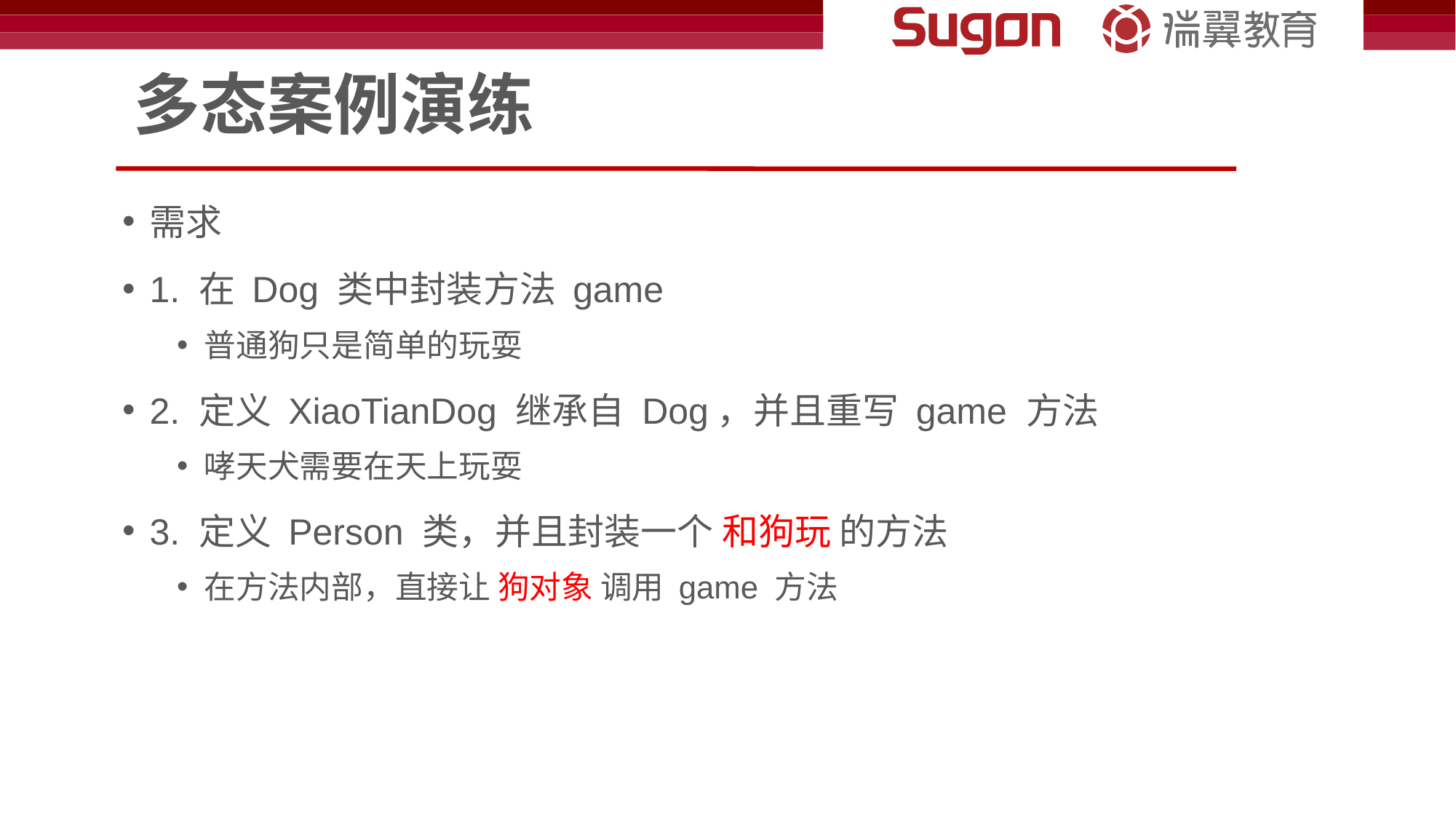

# 多态案例演练
需求
1. 在 Dog 类中封装方法 game
普通狗只是简单的玩耍
2. 定义 XiaoTianDog 继承自 Dog，并且重写 game 方法
哮天犬需要在天上玩耍
3. 定义 Person 类，并且封装一个 和狗玩 的方法
在方法内部，直接让 狗对象 调用 game 方法